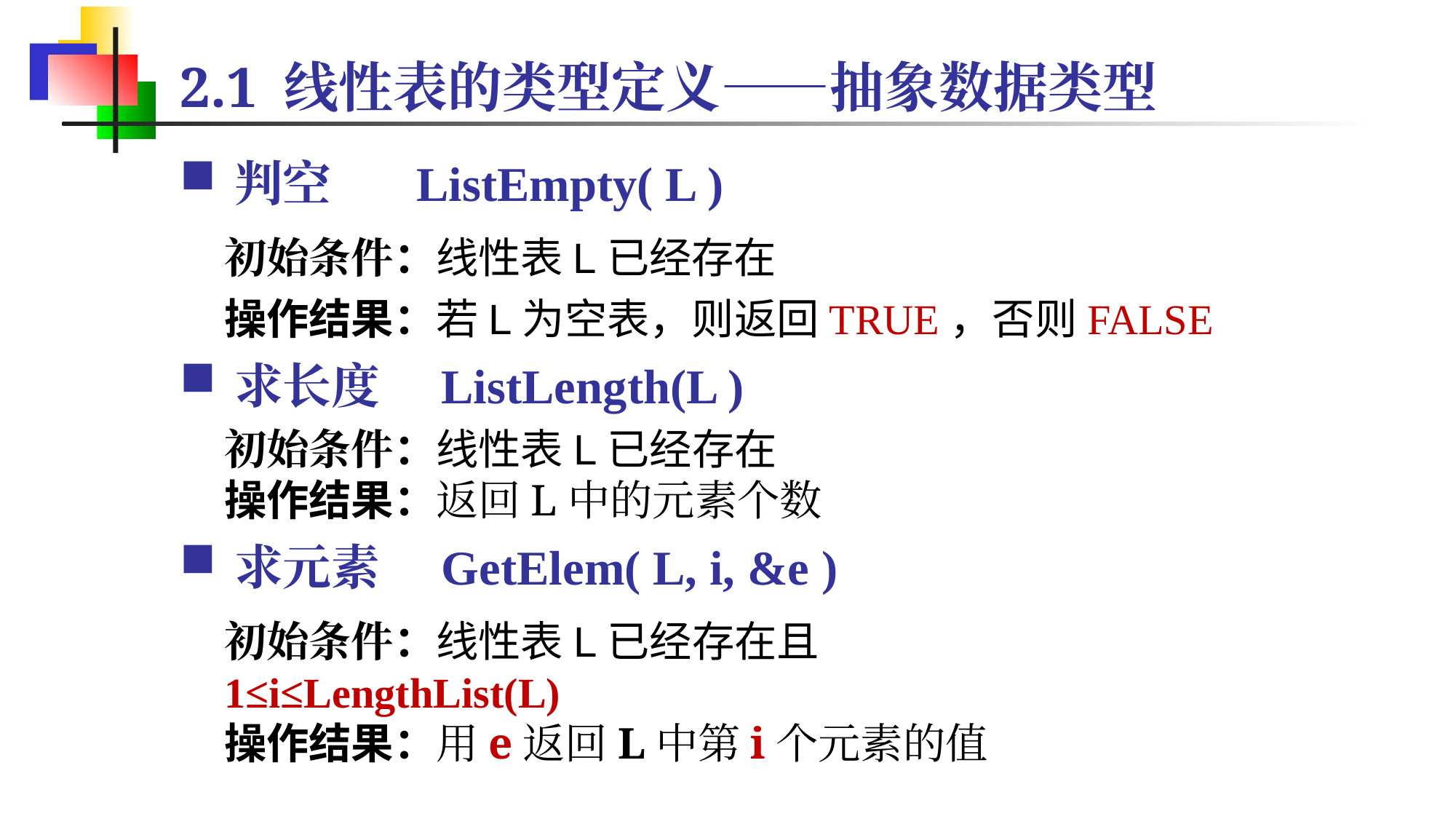

2.1 线性表的类型定义——抽象数据类型
判空      ListEmpty( L )
初始条件：线性表L已经存在
操作结果：若L为空表，则返回TRUE，否则FALSE
求长度    ListLength(L )
初始条件：线性表L已经存在
操作结果：返回L中的元素个数
求元素    GetElem( L, i, &e )
初始条件：线性表L已经存在且 1≤i≤LengthList(L)
操作结果：用e返回L中第i个元素的值